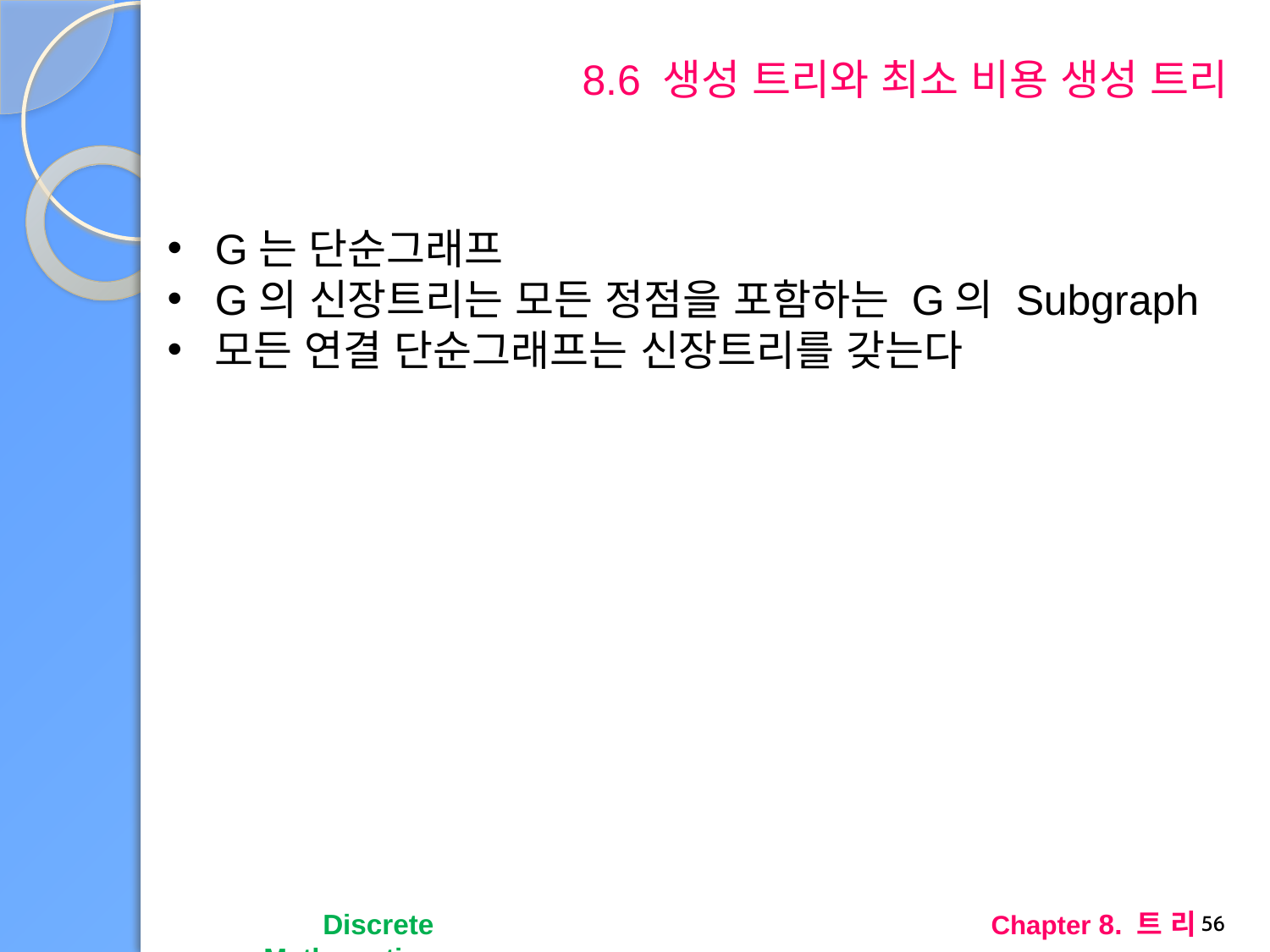

# 8.6 생성 트리와 최소 비용 생성 트리
G는 단순그래프
G의 신장트리는 모든 정점을 포함하는 G의 Subgraph
모든 연결 단순그래프는 신장트리를 갖는다

Discrete Mathematics
Chapter 8. 트 리
56